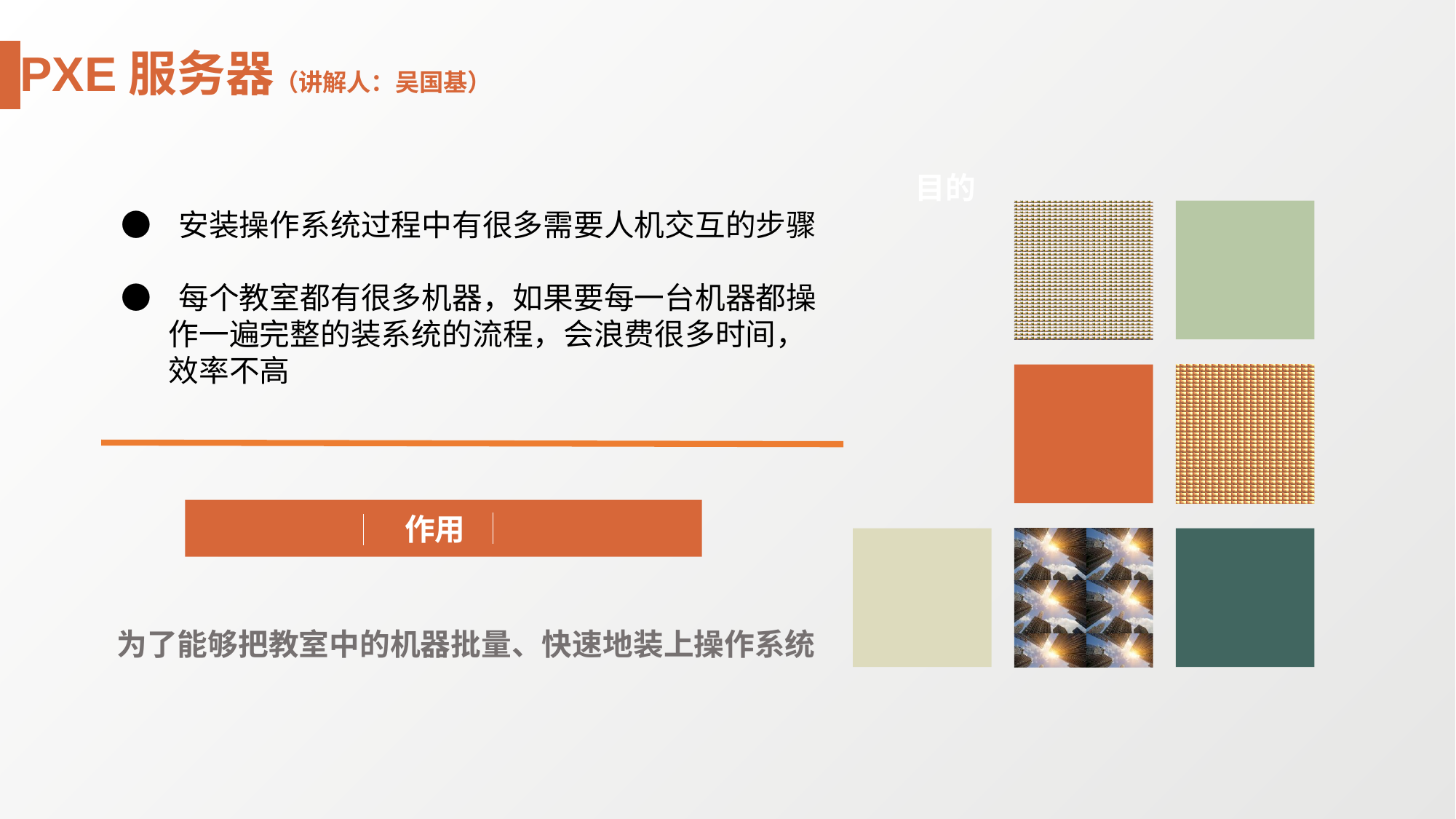

PXE服务器（讲解人：吴国基）

目的

●   安装操作系统过程中有很多需要人机交互的步骤

●   每个教室都有很多机器，如果要每一台机器都操
      作一遍完整的装系统的流程，会浪费很多时间，
      效率不高

作用

为了能够把教室中的机器批量、快速地装上操作系统